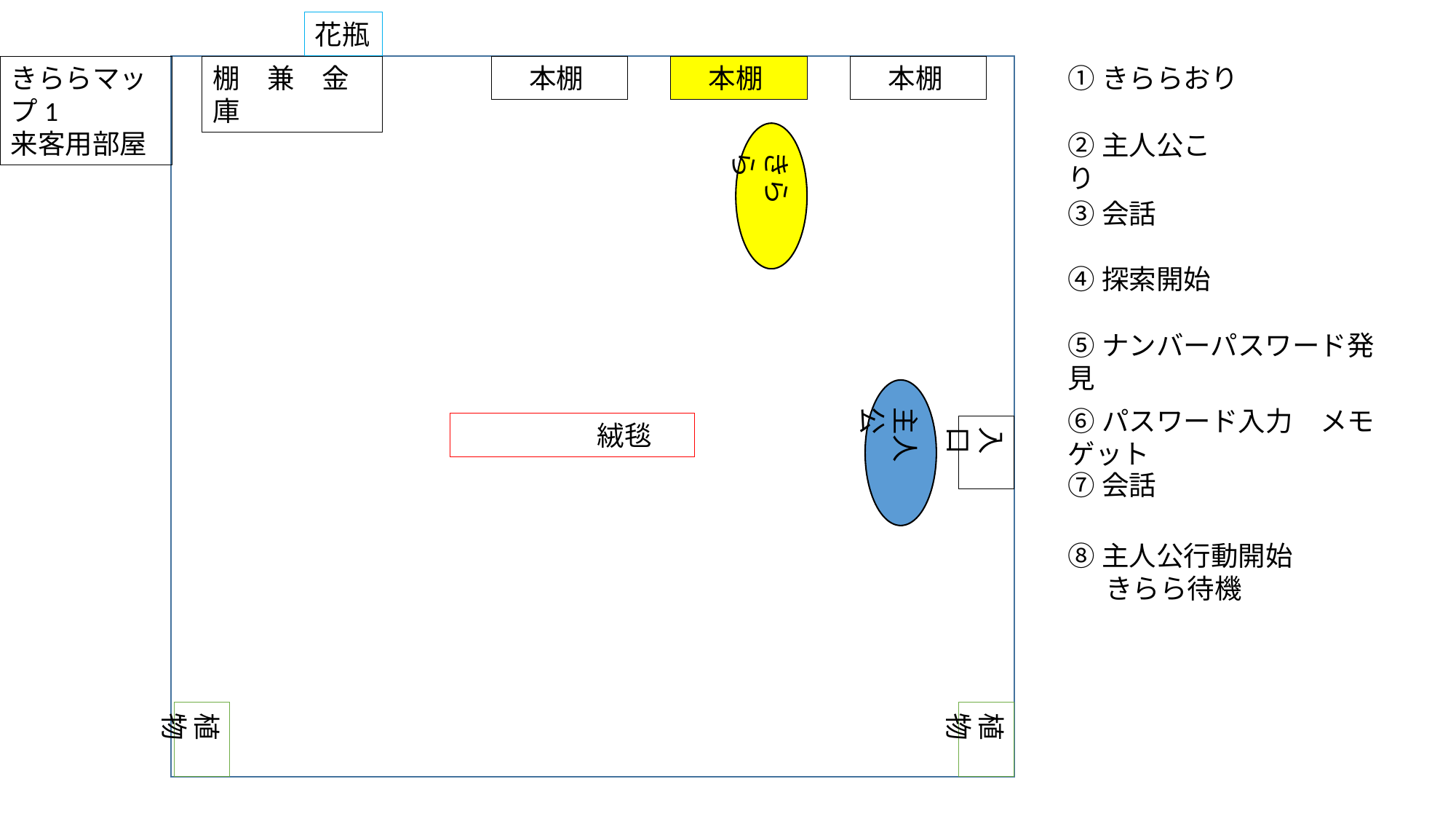

花瓶
きららマップ1
来客用部屋

棚　兼　金庫
　本棚
　本棚
　本棚
①きららおり

きらら
②主人公こり
③会話
④探索開始
⑤ナンバーパスワード発見

主人公
⑥パスワード入力　メモゲット
　　　　　絨毯
入口
⑦会話
⑧主人公行動開始
     きらら待機
植物
植物